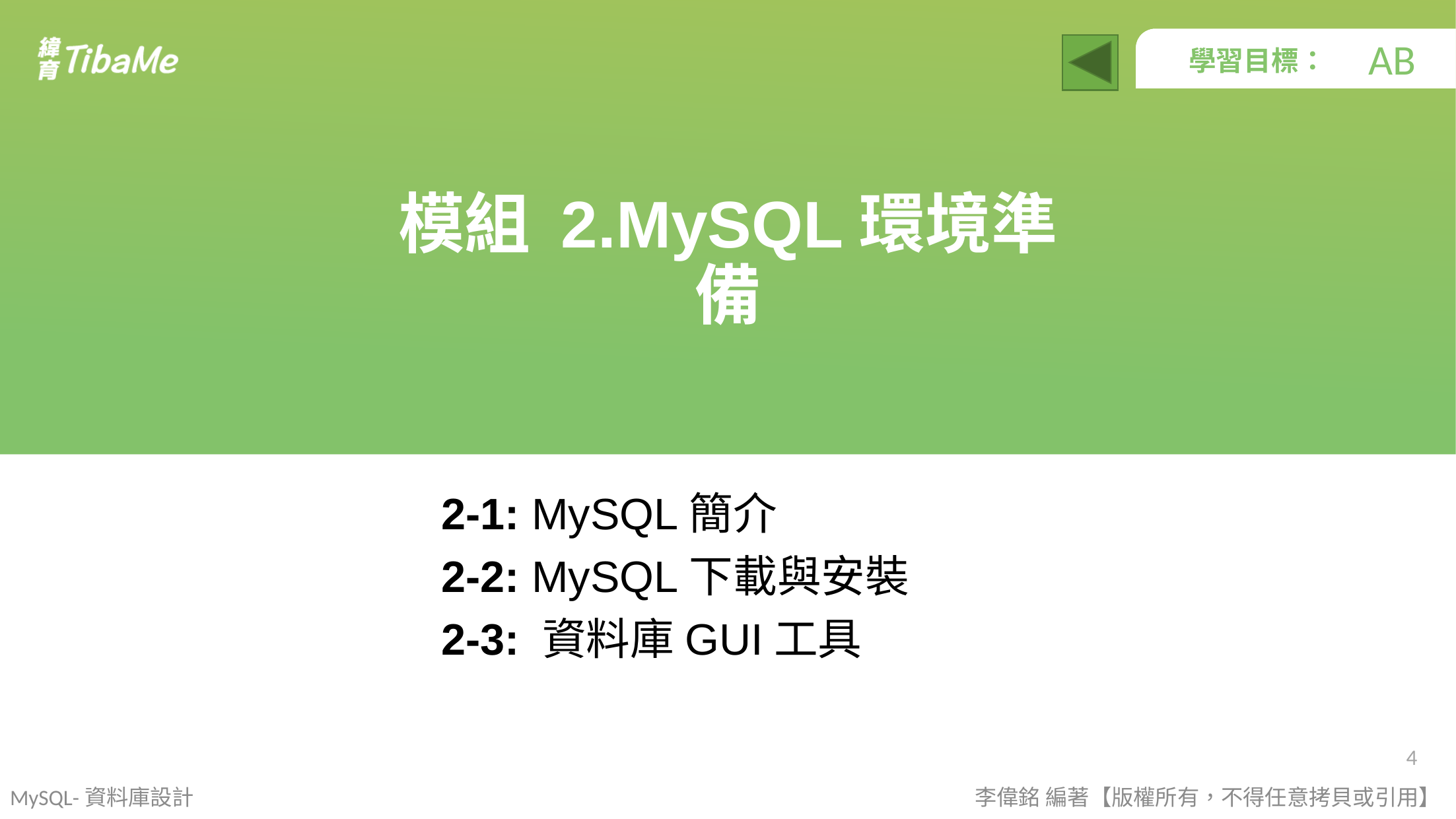

AB

模組 2.MySQL環境準備
2-1: MySQL簡介
2-2: MySQL下載與安裝
2-3: 資料庫GUI工具
MySQL-資料庫設計
李偉銘 編著【版權所有，不得任意拷貝或引用】